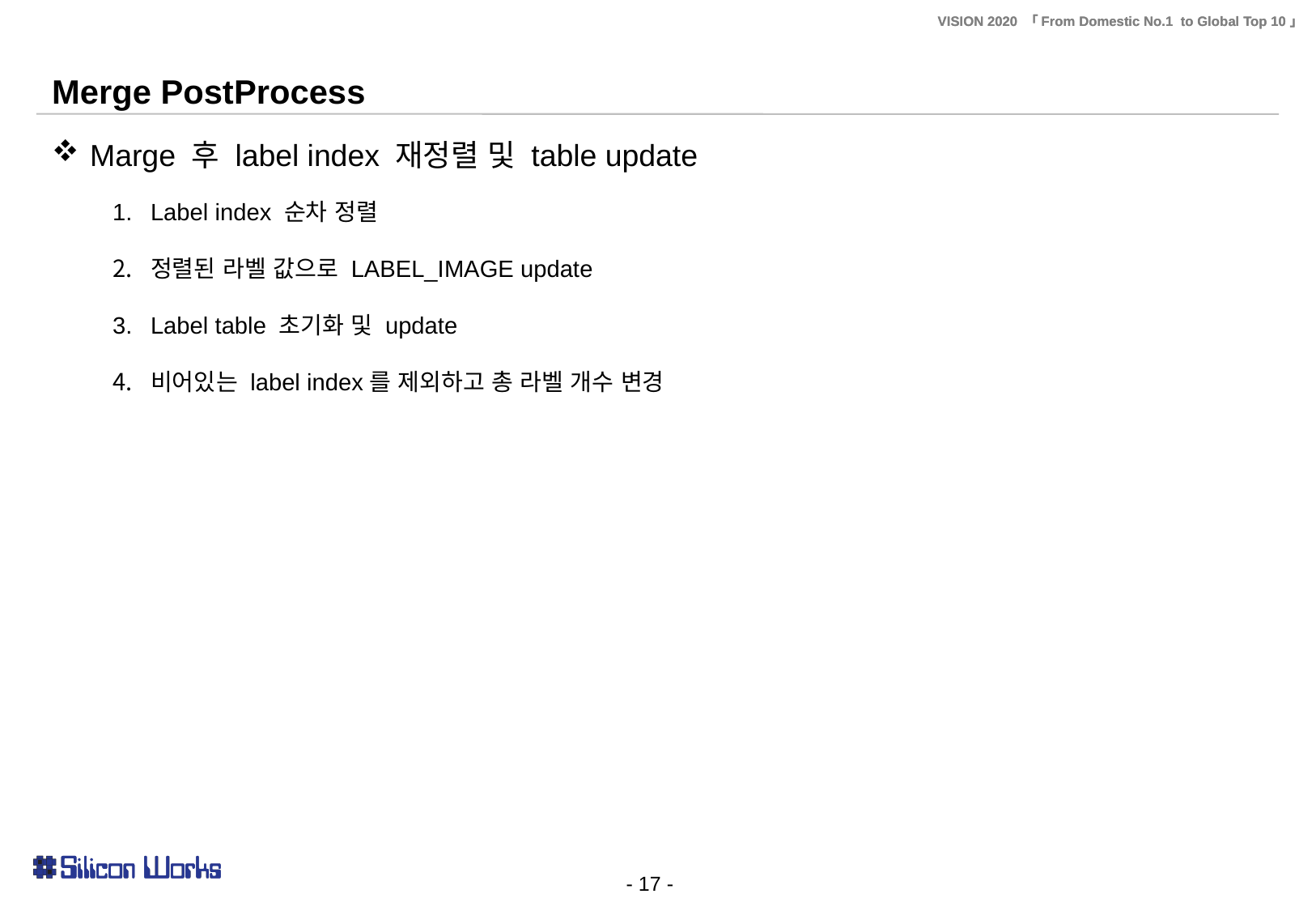

Merge PostProcess
Marge 후 label index 재정렬 및 table update

Label index 순차 정렬

정렬된 라벨 값으로 LABEL_IMAGE update

Label table 초기화 및 update

비어있는 label index를 제외하고 총 라벨 개수 변경